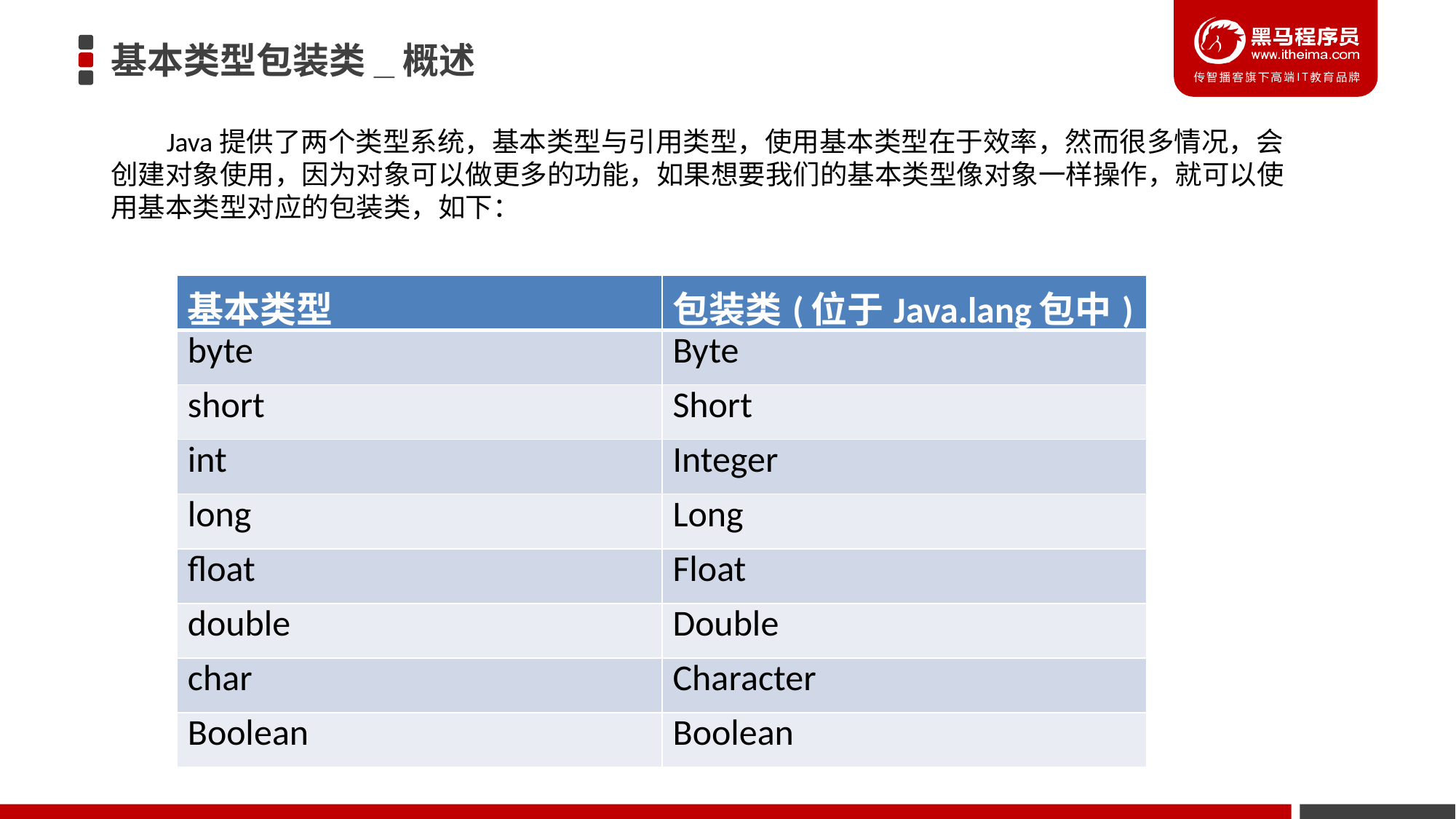

# 基本类型包装类_概述
         Java提供了两个类型系统，基本类型与引用类型，使用基本类型在于效率，然而很多情况，会创建对象使用，因为对象可以做更多的功能，如果想要我们的基本类型像对象一样操作，就可以使用基本类型对应的包装类，如下：

| 基本类型 | 包装类(位于Java.lang包中) |
| --- | --- |
| byte | Byte |
| short | Short |
| int | Integer |
| long | Long |
| float | Float |
| double | Double |
| char | Character |
| Boolean | Boolean |